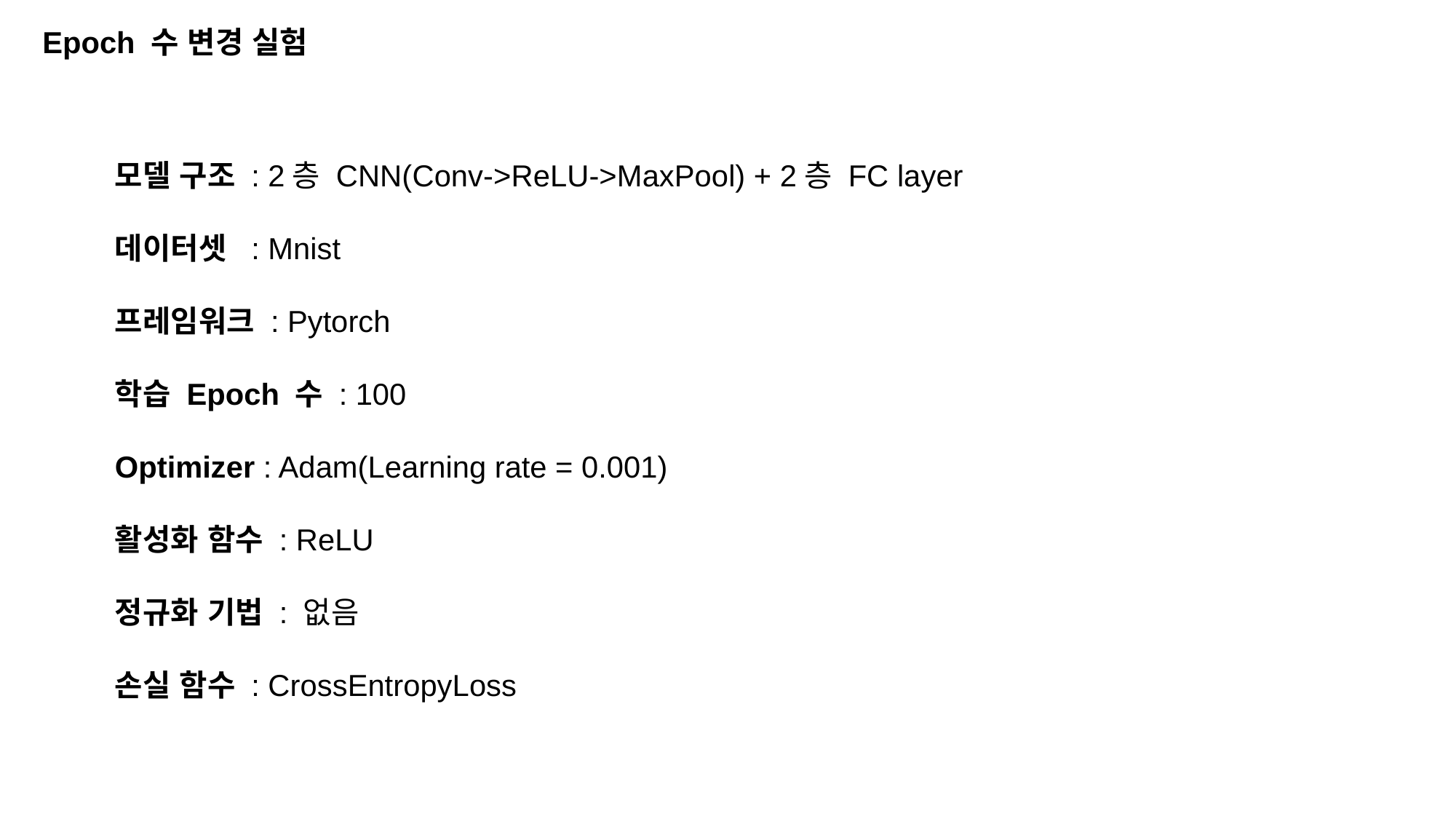

Epoch 수 변경 실험
모델 구조 : 2층 CNN(Conv->ReLU->MaxPool) + 2층 FC layer

데이터셋  : Mnist

프레임워크 : Pytorch

학습 Epoch 수 : 100

Optimizer : Adam(Learning rate = 0.001)

활성화 함수 : ReLU

정규화 기법 : 없음

손실 함수 : CrossEntropyLoss